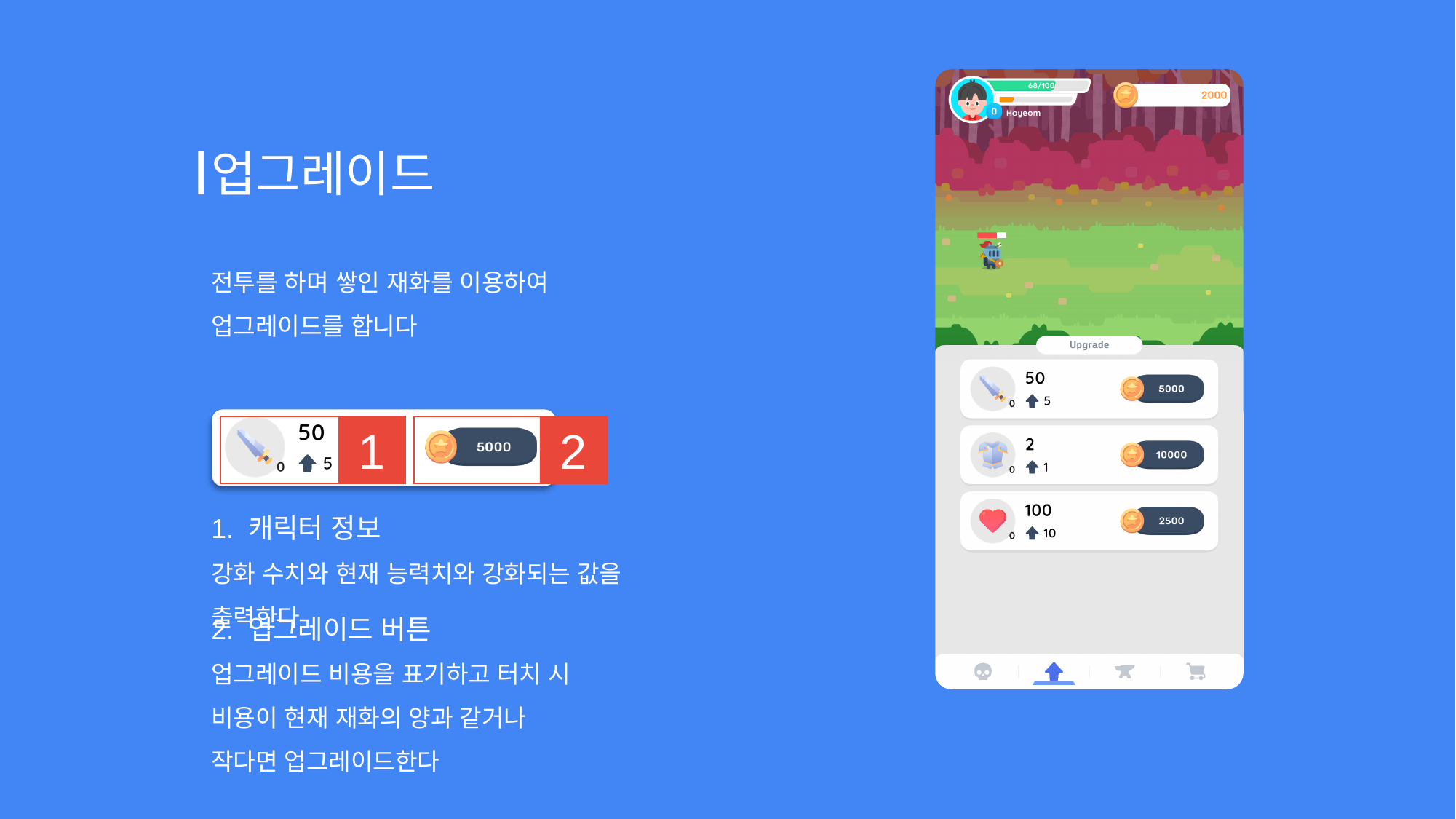

업그레이드

전투를 하며 쌓인 재화를 이용하여
업그레이드를 합니다

1

2
1. 캐릭터 정보
강화 수치와 현재 능력치와 강화되는 값을 출력한다
2. 업그레이드 버튼
업그레이드 비용을 표기하고 터치 시
비용이 현재 재화의 양과 같거나
작다면 업그레이드한다